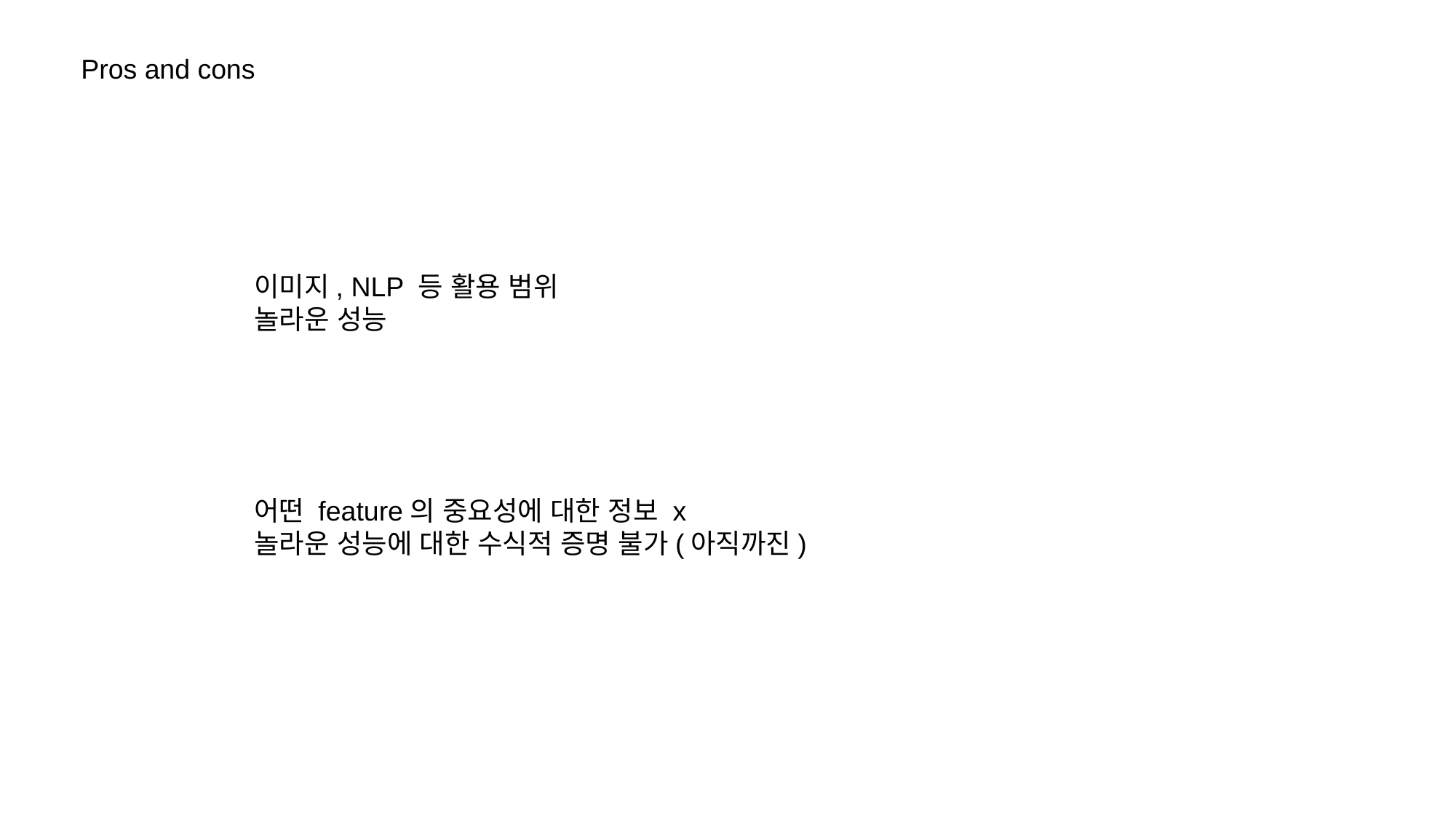

Pros and cons
이미지, NLP 등 활용 범위
놀라운 성능
어떤 feature의 중요성에 대한 정보 x
놀라운 성능에 대한 수식적 증명 불가(아직까진)